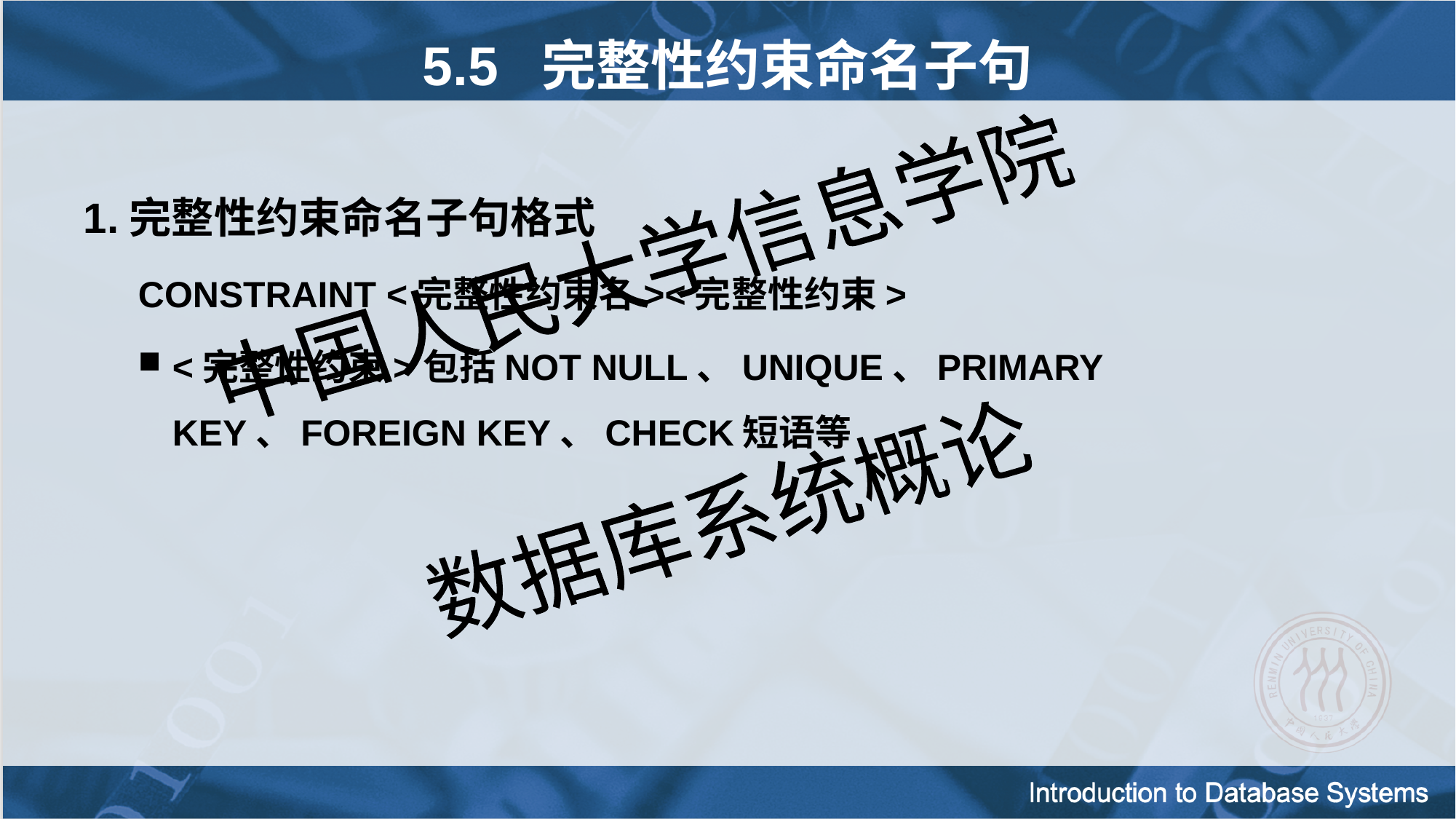

5.5  完整性约束命名子句
1.完整性约束命名子句格式
CONSTRAINT <完整性约束名><完整性约束>
<完整性约束>包括NOT NULL、UNIQUE、PRIMARY KEY、FOREIGN KEY、CHECK短语等